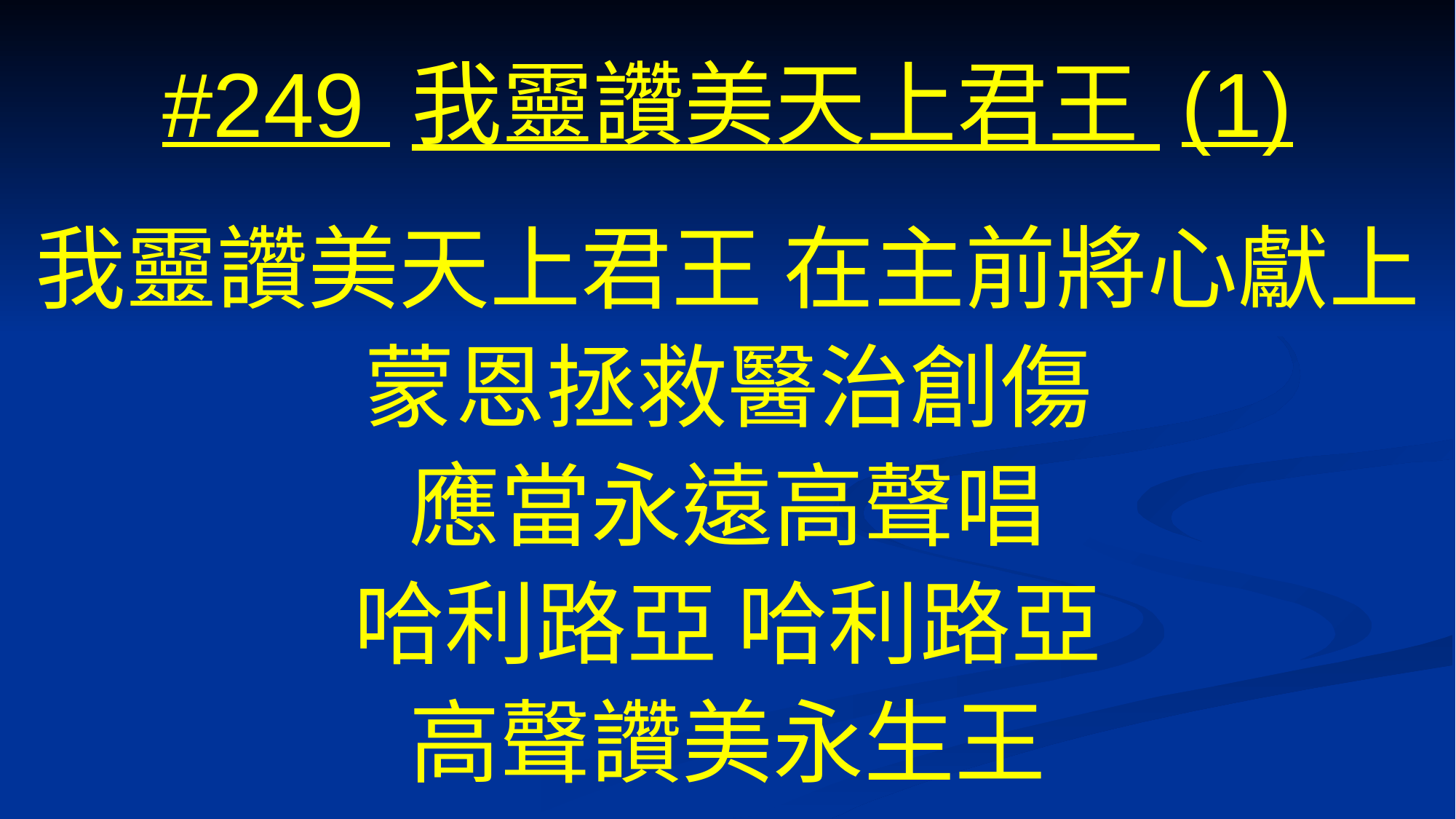

# #249 我靈讚美天上君王 (1)
我靈讚美天上君王 在主前將心獻上
蒙恩拯救醫治創傷
應當永遠高聲唱
哈利路亞 哈利路亞
高聲讚美永生王